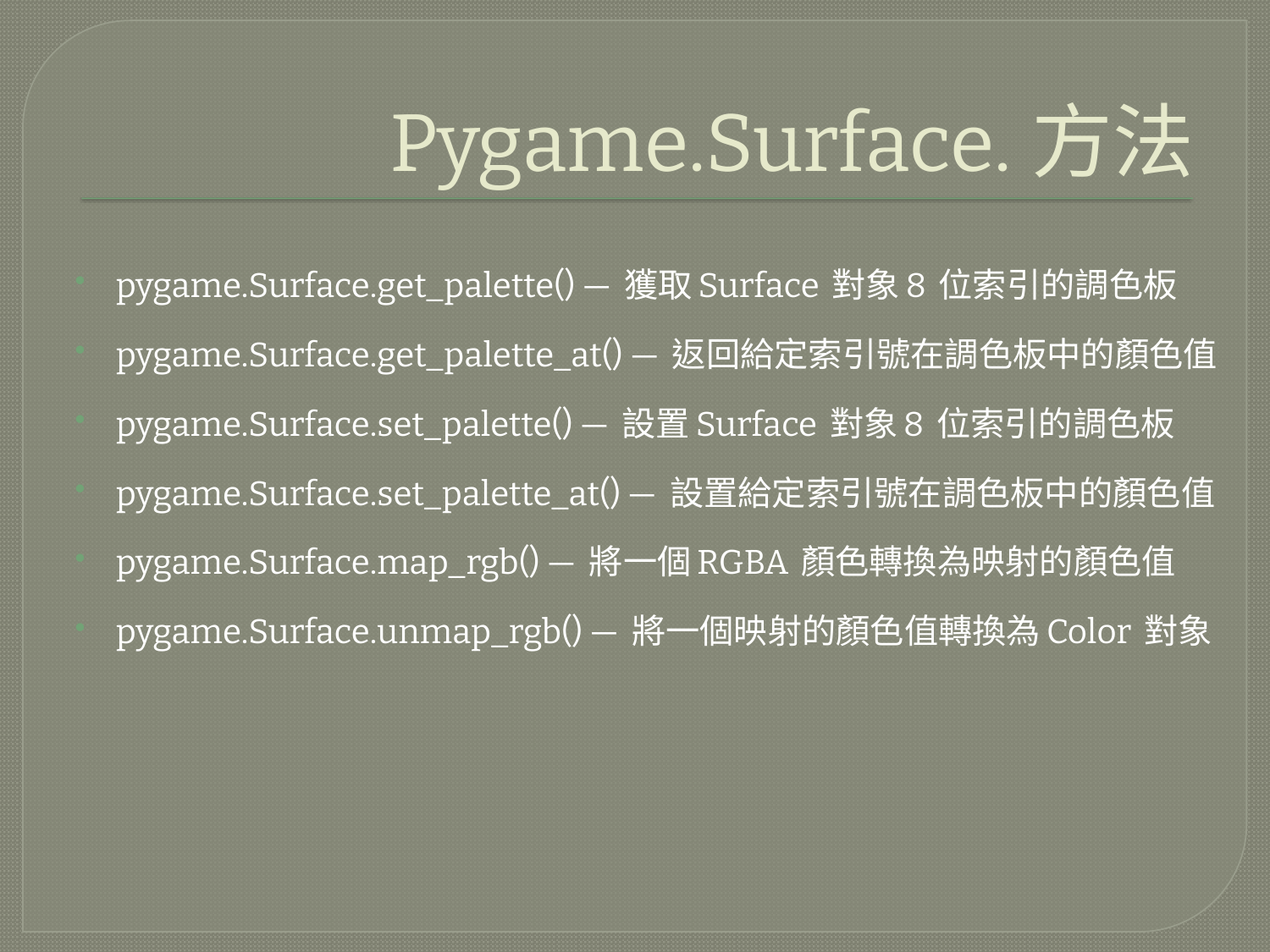

# Pygame.Surface.方法
pygame.Surface.get_palette() — 獲取Surface 對象8 位索引的調色板
pygame.Surface.get_palette_at() — 返回給定索引號在調色板中的顏色值
pygame.Surface.set_palette() — 設置Surface 對象8 位索引的調色板
pygame.Surface.set_palette_at() — 設置給定索引號在調色板中的顏色值
pygame.Surface.map_rgb() — 將一個RGBA 顏色轉換為映射的顏色值
pygame.Surface.unmap_rgb() — 將一個映射的顏色值轉換為Color 對象